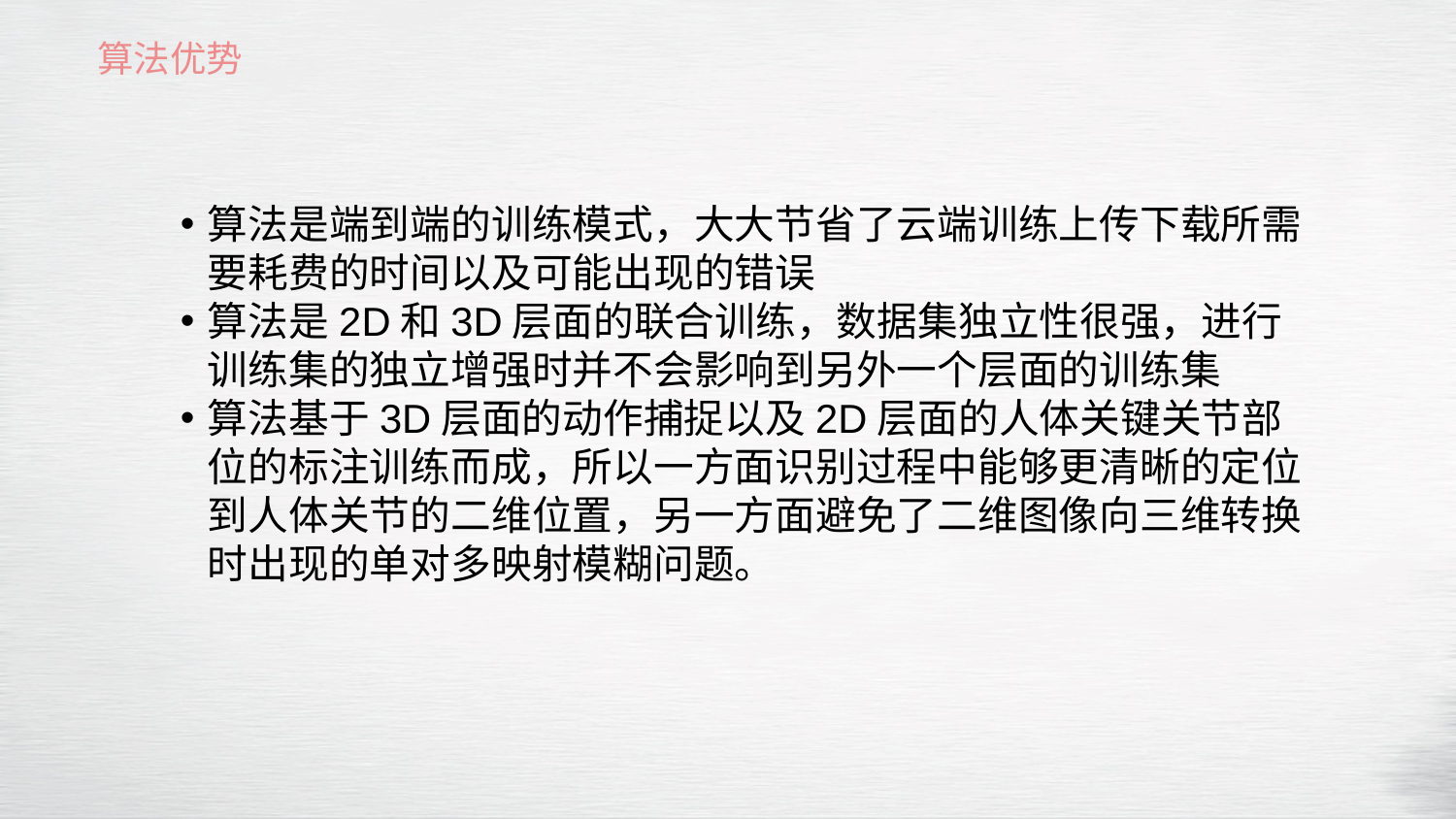

算法优势
算法是端到端的训练模式，大大节省了云端训练上传下载所需要耗费的时间以及可能出现的错误
算法是2D和3D层面的联合训练，数据集独立性很强，进行训练集的独立增强时并不会影响到另外一个层面的训练集
算法基于3D层面的动作捕捉以及2D层面的人体关键关节部位的标注训练而成，所以一方面识别过程中能够更清晰的定位到人体关节的二维位置，另一方面避免了二维图像向三维转换时出现的单对多映射模糊问题。